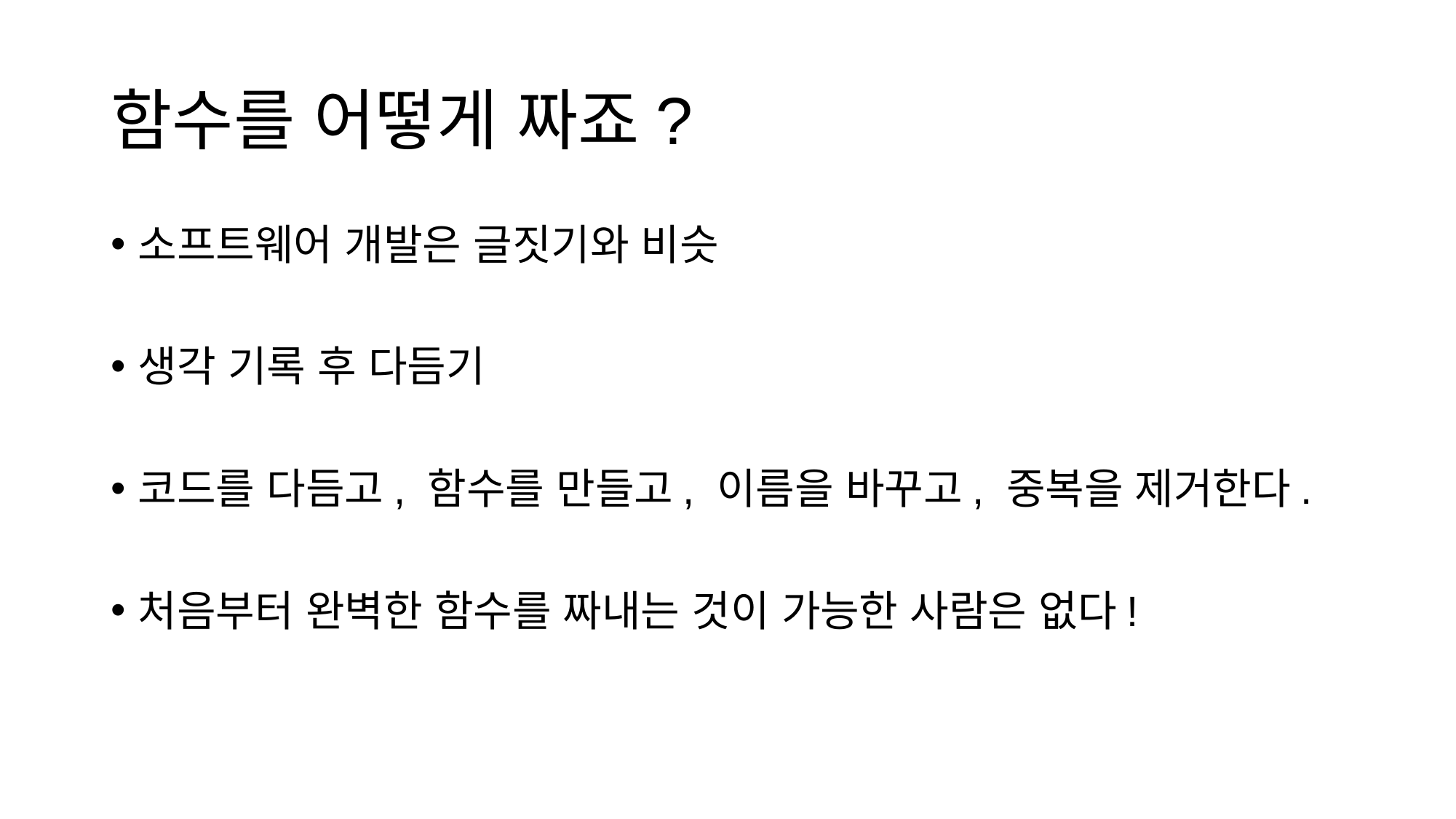

# 함수를 어떻게 짜죠?
소프트웨어 개발은 글짓기와 비슷

생각 기록 후 다듬기

코드를 다듬고, 함수를 만들고, 이름을 바꾸고, 중복을 제거한다.

처음부터 완벽한 함수를 짜내는 것이 가능한 사람은 없다!